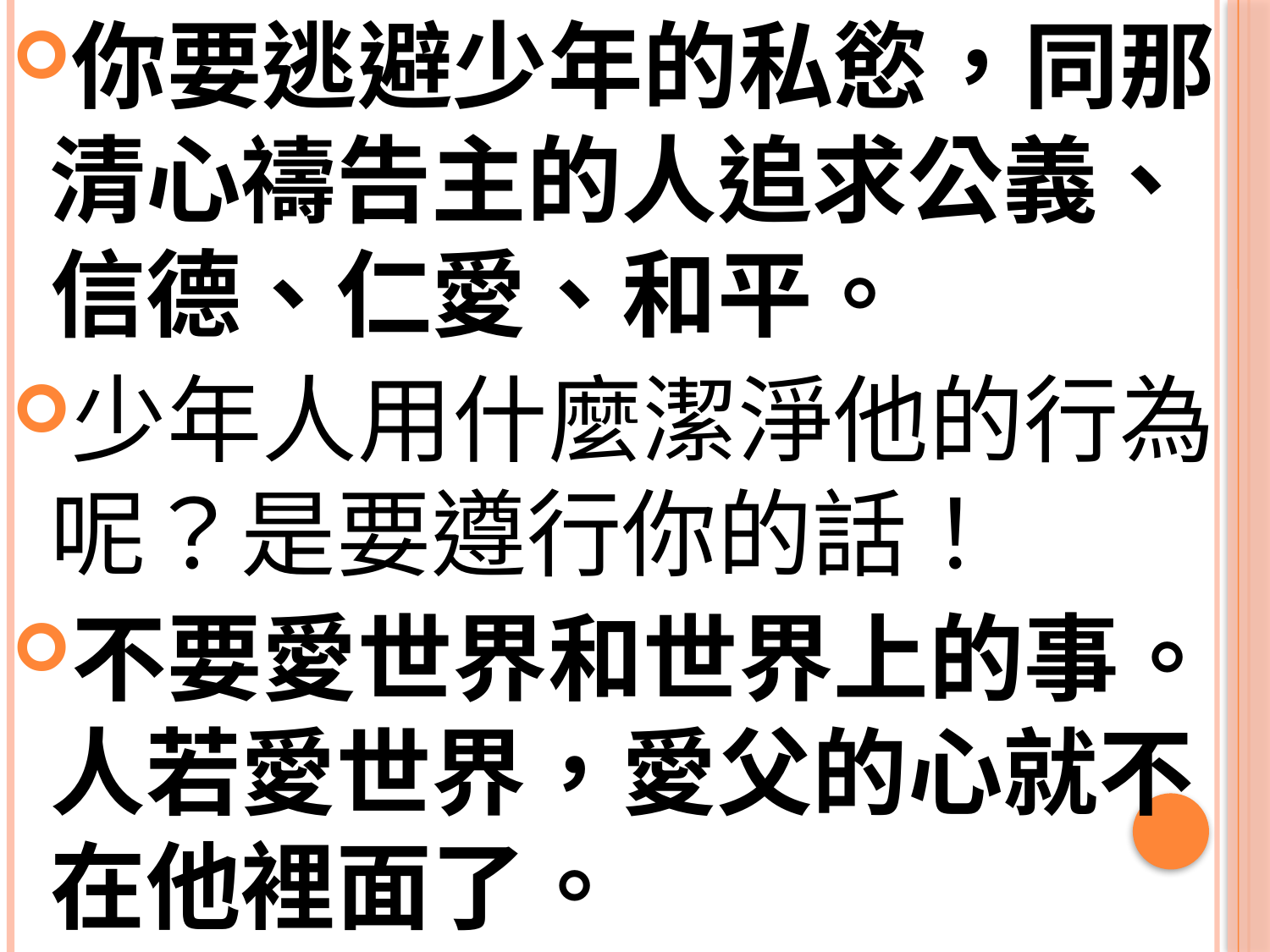

你要逃避少年的私慾，同那清心禱告主的人追求公義、信德、仁愛、和平。
少年人用什麼潔淨他的行為呢？是要遵行你的話！
不要愛世界和世界上的事。人若愛世界，愛父的心就不在他裡面了。